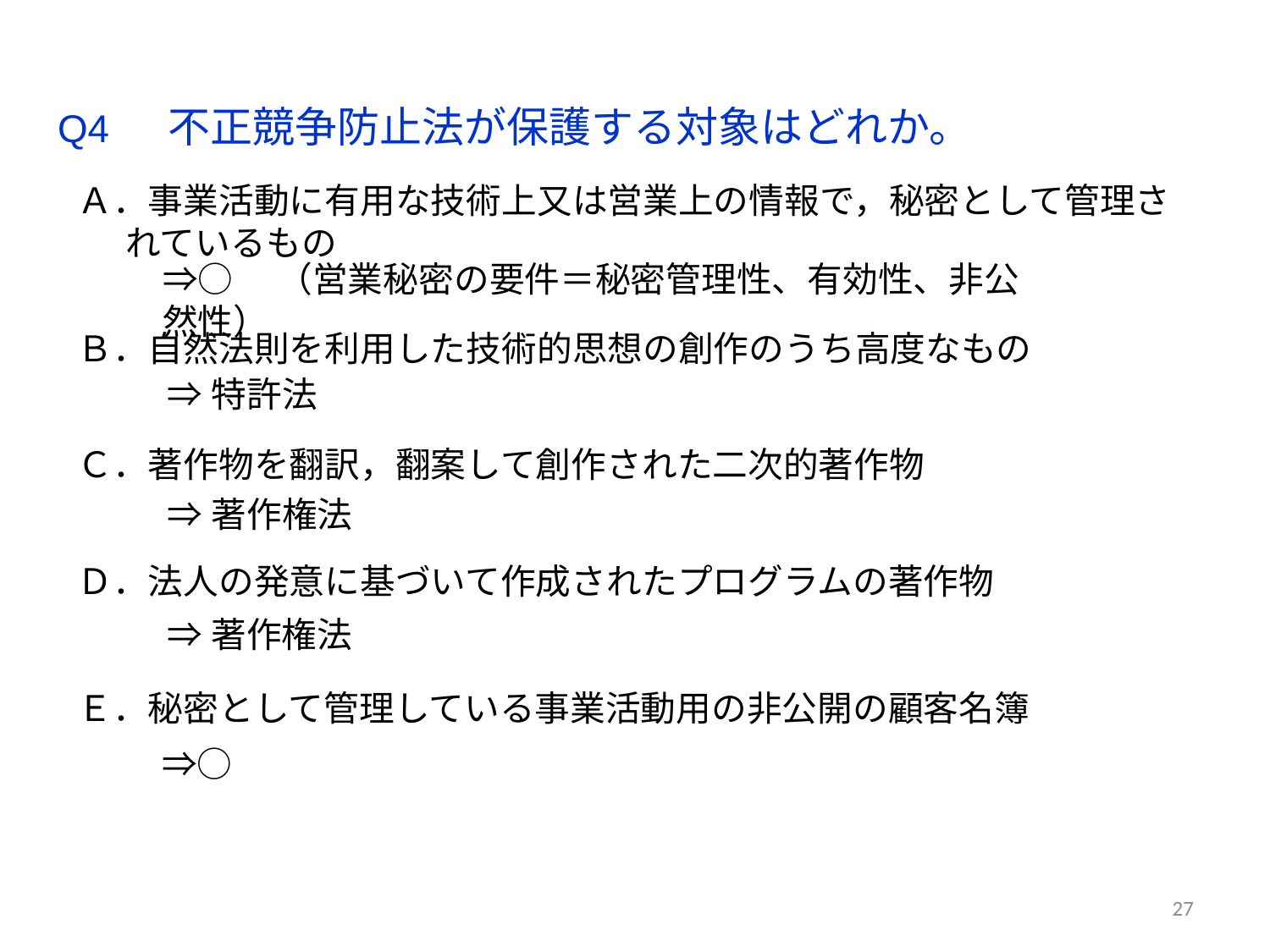

Q4 　不正競争防止法が保護する対象はどれか。
Ａ．事業活動に有用な技術上又は営業上の情報で，秘密として管理されているもの

Ｂ．自然法則を利用した技術的思想の創作のうち高度なもの

Ｃ．著作物を翻訳，翻案して創作された二次的著作物

Ｄ．法人の発意に基づいて作成されたプログラムの著作物

Ｅ．秘密として管理している事業活動用の非公開の顧客名簿
⇒○　（営業秘密の要件＝秘密管理性、有効性、非公然性）
⇒特許法
⇒著作権法
⇒著作権法
⇒○
27